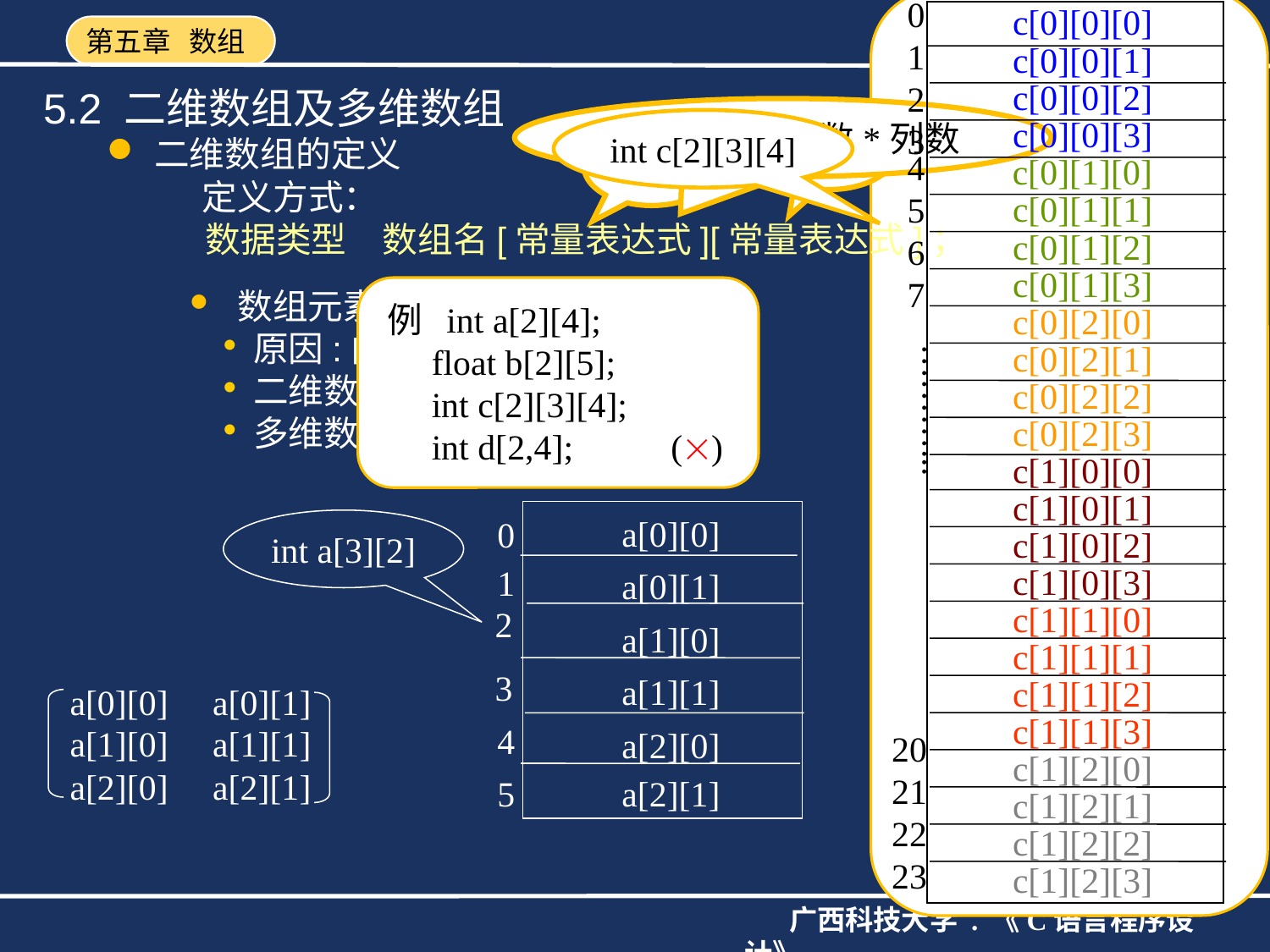

0
1
2
3
4
5
6
7
………...
20
21
22
23
c[0][0][0]
c[0][0][1]
c[0][0][2]
c[0][0][3]
c[0][1][0]
c[0][1][1]
c[0][1][2]
c[0][1][3]
c[0][2][0]
c[0][2][1]
c[0][2][2]
c[0][2][3]
c[1][0][0]
c[1][0][1]
c[1][0][2]
c[1][0][3]
c[1][1][0]
c[1][1][1]
c[1][1][2]
c[1][1][3]
c[1][2][0]
c[1][2][1]
c[1][2][2]
c[1][2][3]

int c[2][3][4]

5.2 二维数组及多维数组
二维数组的定义
   定义方式：
　数据类型　数组名[常量表达式][常量表达式]；
元素个数=行数*列数
列数
行数
数组元素的存放顺序
原因:内存是一维的
二维数组：按行序优先
多维数组：最右下标变化最快

例  int a[2][4];
     float b[2][5];
     int c[2][3][4];
     int d[2,4];           (×)

a[0][0]
0
1
2
3
4
5
int a[3][2]

a[0][1]

a[1][0]

a[1][1]

a[2][0]

a[2][1]
a[0][0]     a[0][1]
a[1][0]     a[1][1]
a[2][0]     a[2][1]